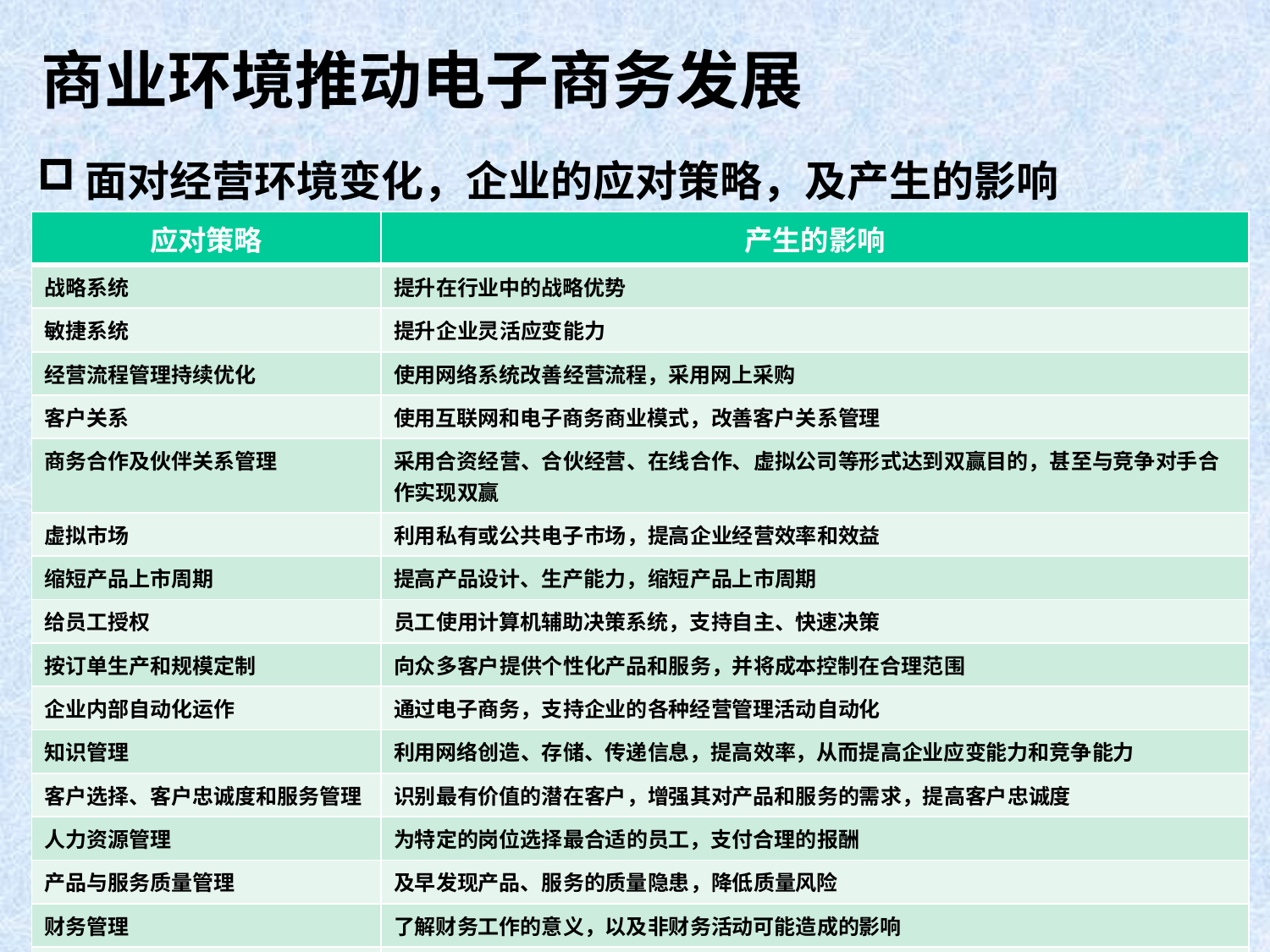

# 商业环境推动电子商务发展
面对经营环境变化，企业的应对策略，及产生的影响
| 应对策略 | 产生的影响 |
| --- | --- |
| 战略系统 | 提升在行业中的战略优势 |
| 敏捷系统 | 提升企业灵活应变能力 |
| 经营流程管理持续优化 | 使用网络系统改善经营流程，采用网上采购 |
| 客户关系 | 使用互联网和电子商务商业模式，改善客户关系管理 |
| 商务合作及伙伴关系管理 | 采用合资经营、合伙经营、在线合作、虚拟公司等形式达到双赢目的，甚至与竞争对手合作实现双赢 |
| 虚拟市场 | 利用私有或公共电子市场，提高企业经营效率和效益 |
| 缩短产品上市周期 | 提高产品设计、生产能力，缩短产品上市周期 |
| 给员工授权 | 员工使用计算机辅助决策系统，支持自主、快速决策 |
| 按订单生产和规模定制 | 向众多客户提供个性化产品和服务，并将成本控制在合理范围 |
| 企业内部自动化运作 | 通过电子商务，支持企业的各种经营管理活动自动化 |
| 知识管理 | 利用网络创造、存储、传递信息，提高效率，从而提高企业应变能力和竞争能力 |
| 客户选择、客户忠诚度和服务管理 | 识别最有价值的潜在客户，增强其对产品和服务的需求，提高客户忠诚度 |
| 人力资源管理 | 为特定的岗位选择最合适的员工，支付合理的报酬 |
| 产品与服务质量管理 | 及早发现产品、服务的质量隐患，降低质量风险 |
| 财务管理 | 了解财务工作的意义，以及非财务活动可能造成的影响 |
| 研发管理 | 改进产品、服务质量、效益，保证产品、服务的安全可靠 |
| 社交网络管理 | 利用协同优势，使营销、广告、企业间合作等活动得到创新 |